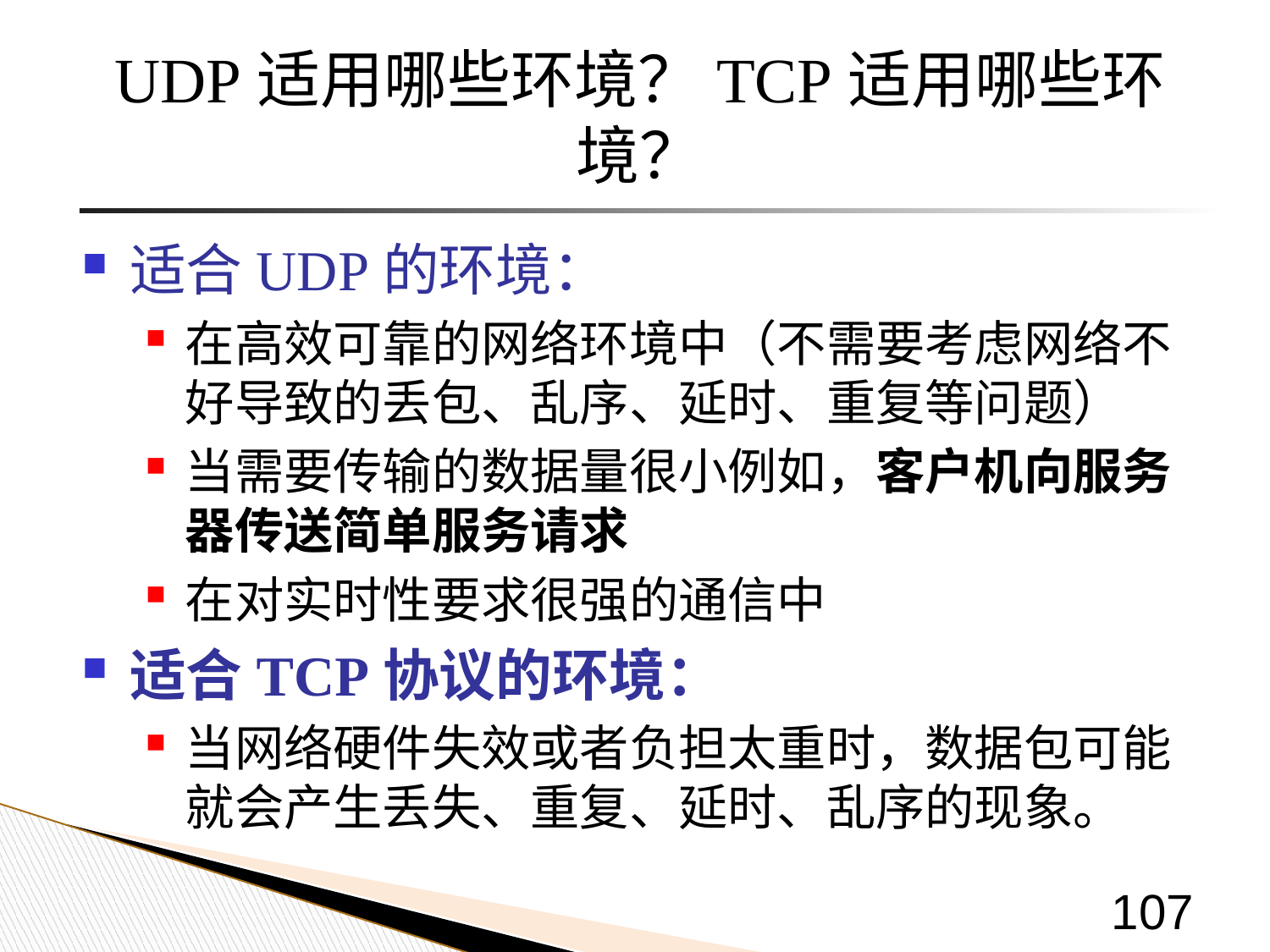

# UDP适用哪些环境？TCP适用哪些环境？
适合UDP的环境：
在高效可靠的网络环境中（不需要考虑网络不好导致的丢包、乱序、延时、重复等问题）
当需要传输的数据量很小例如，客户机向服务器传送简单服务请求
在对实时性要求很强的通信中
适合TCP协议的环境：
当网络硬件失效或者负担太重时，数据包可能就会产生丢失、重复、延时、乱序的现象。
107